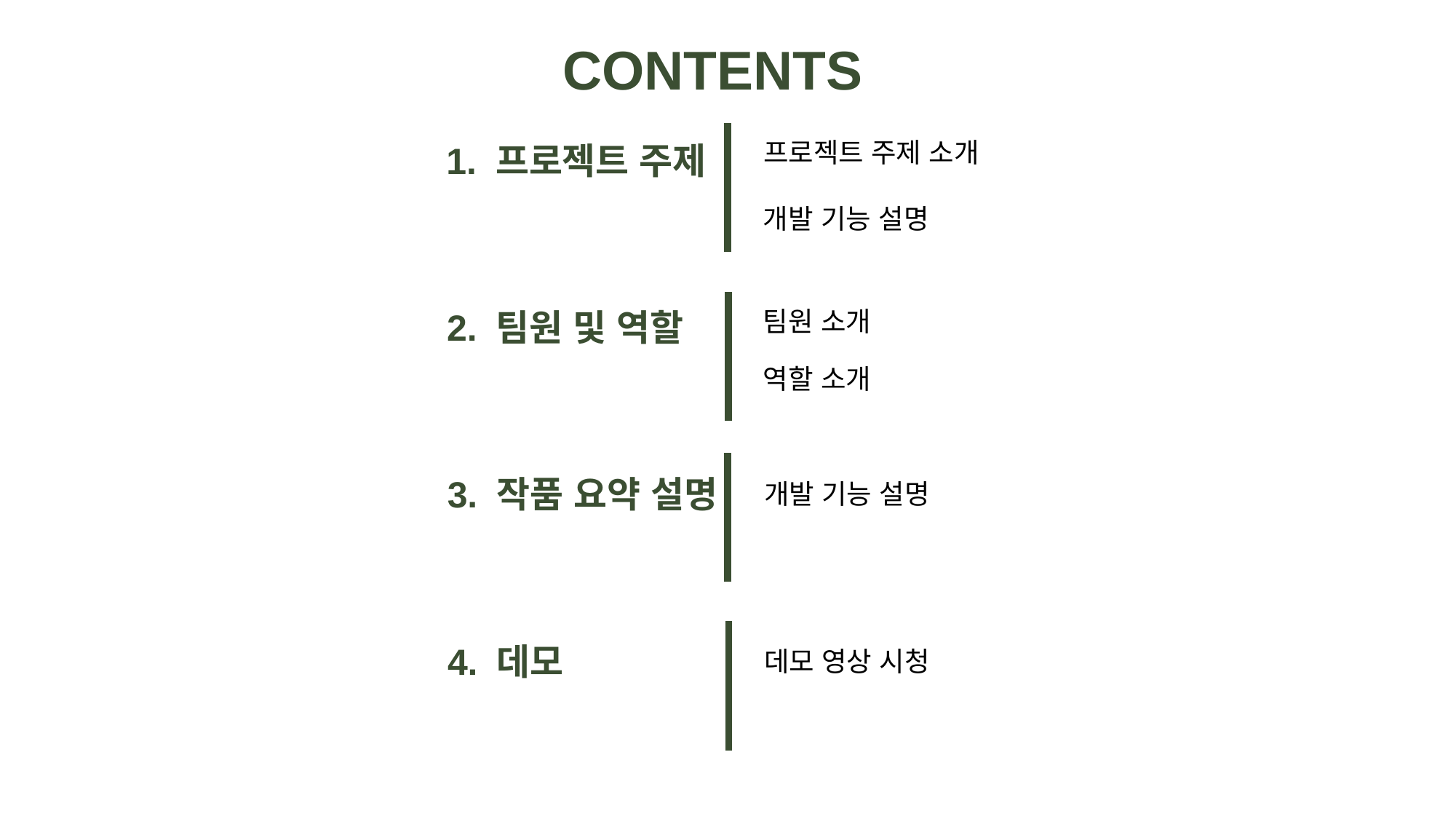

CONTENTS

프로젝트 주제 소개
1. 프로젝트 주제
개발 기능 설명
팀원 소개
2. 팀원 및 역할
3. 작품 요약 설명
개발 기능 설명

역할 소개

4. 데모
데모 영상 시청